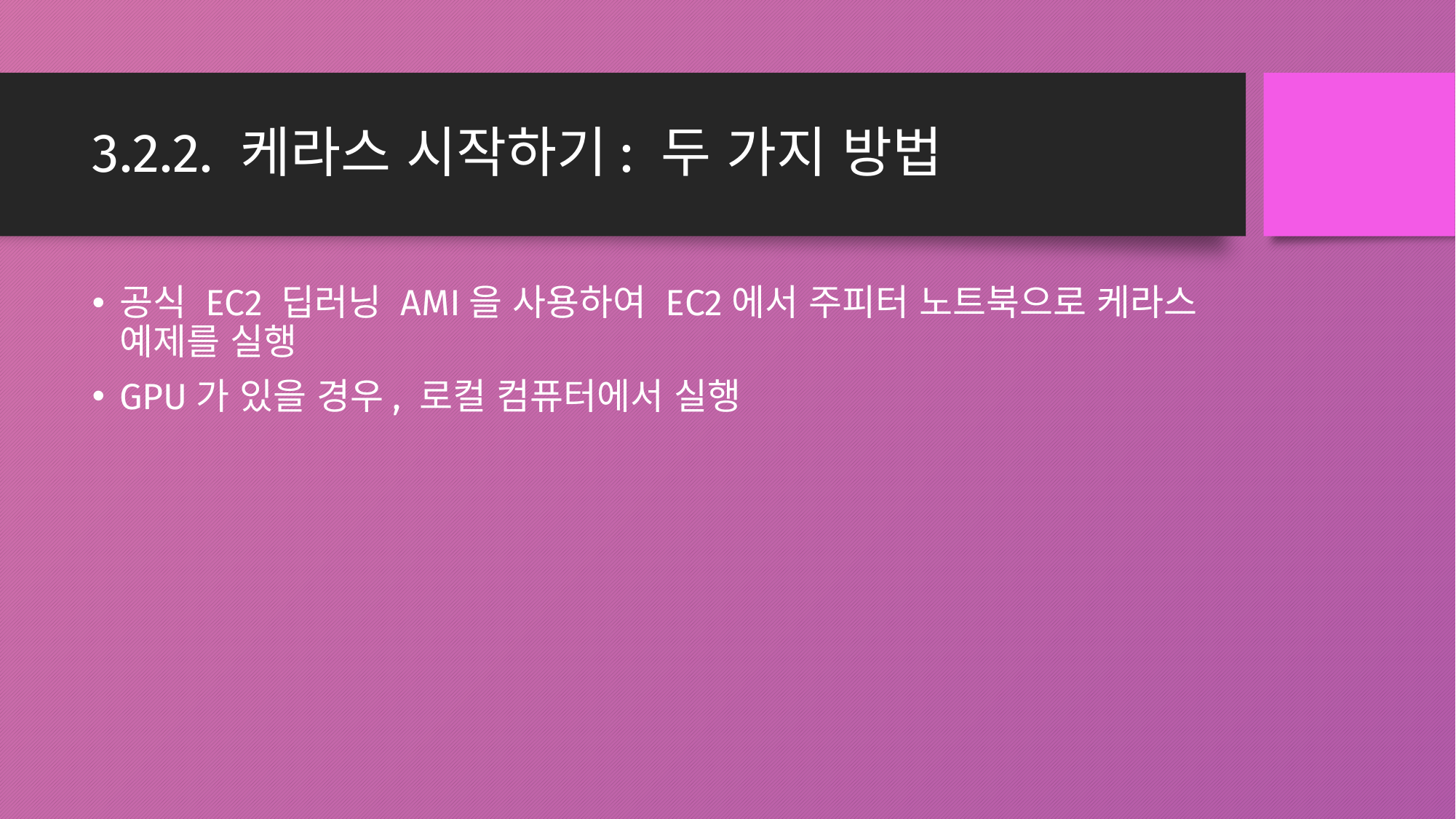

# 3.2.2. 케라스 시작하기: 두 가지 방법
공식 EC2 딥러닝 AMI을 사용하여 EC2에서 주피터 노트북으로 케라스 예제를 실행
GPU가 있을 경우, 로컬 컴퓨터에서 실행